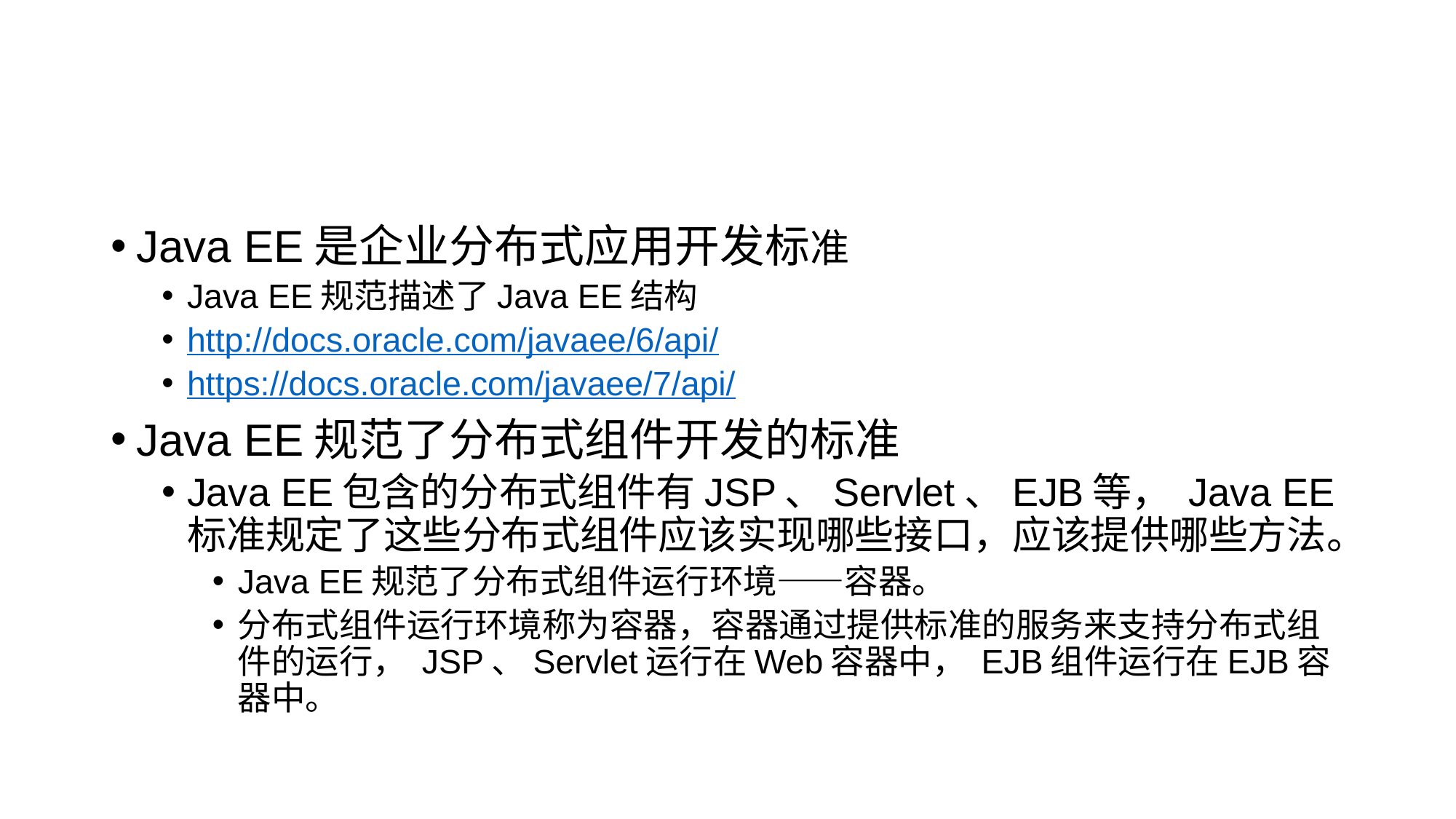

#
Java EE是企业分布式应用开发标准
Java EE规范描述了Java EE结构
http://docs.oracle.com/javaee/6/api/
https://docs.oracle.com/javaee/7/api/
Java EE规范了分布式组件开发的标准
Java EE包含的分布式组件有JSP、Servlet、EJB等， Java EE标准规定了这些分布式组件应该实现哪些接口，应该提供哪些方法。
Java EE规范了分布式组件运行环境——容器。
分布式组件运行环境称为容器，容器通过提供标准的服务来支持分布式组件的运行， JSP、Servlet运行在Web容器中， EJB组件运行在EJB容器中。